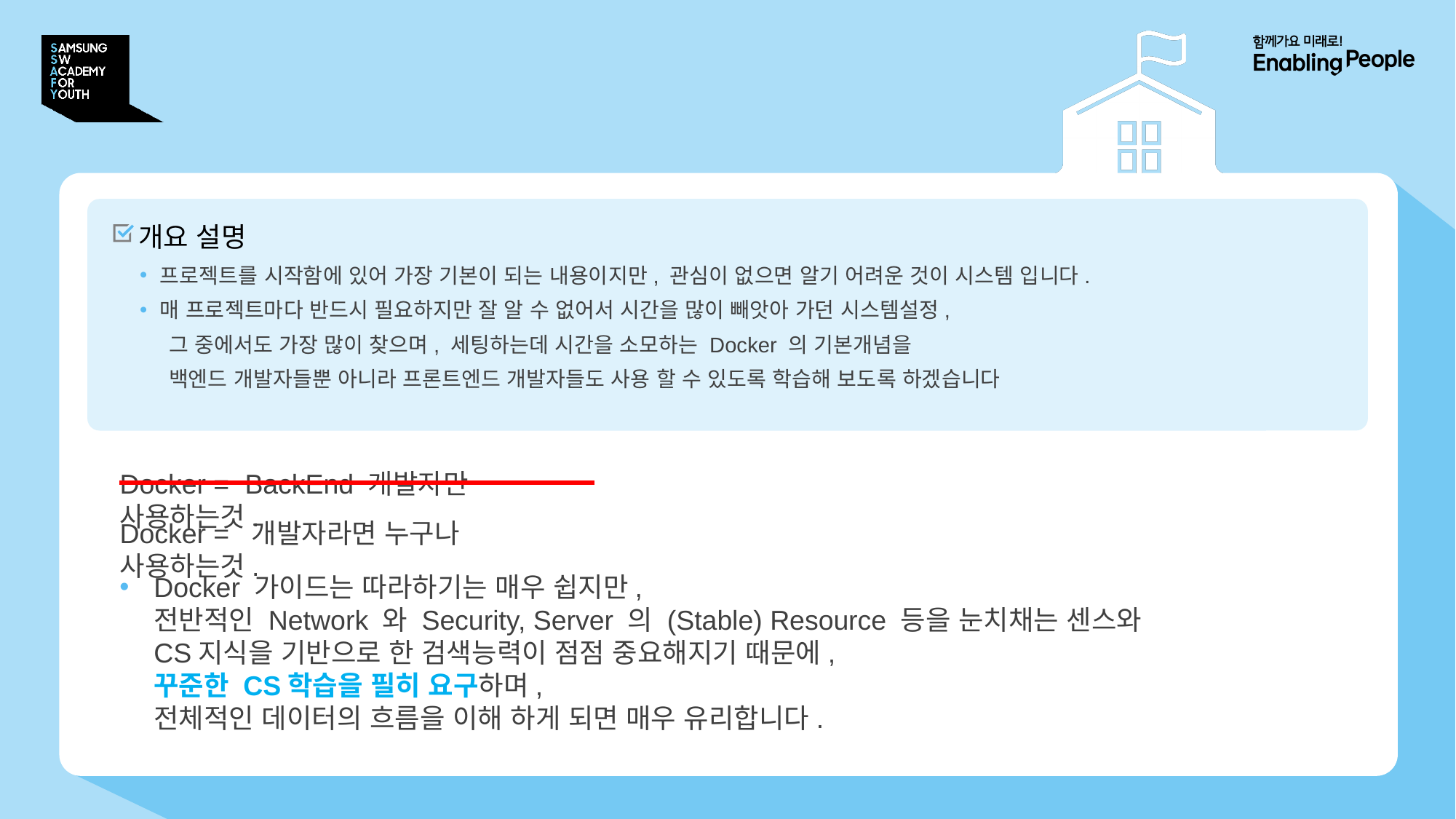

# 자기주도학습 과제 개요

개요 설명
프로젝트를 시작함에 있어 가장 기본이 되는 내용이지만, 관심이 없으면 알기 어려운 것이 시스템 입니다.
매 프로젝트마다 반드시 필요하지만 잘 알 수 없어서 시간을 많이 빼앗아 가던 시스템설정,
    그 중에서도 가장 많이 찾으며, 세팅하는데 시간을 소모하는 Docker 의 기본개념을
    백엔드 개발자들뿐 아니라 프론트엔드 개발자들도 사용 할 수 있도록 학습해 보도록 하겠습니다

Docker =  BackEnd 개발자만 사용하는것.
Docker =  개발자라면 누구나 사용하는것.
Docker 가이드는 따라하기는 매우 쉽지만,
전반적인 Network 와 Security, Server 의 (Stable) Resource 등을 눈치채는 센스와
CS지식을 기반으로 한 검색능력이 점점 중요해지기 때문에,
꾸준한 CS학습을 필히 요구하며,
전체적인 데이터의 흐름을 이해 하게 되면 매우 유리합니다.